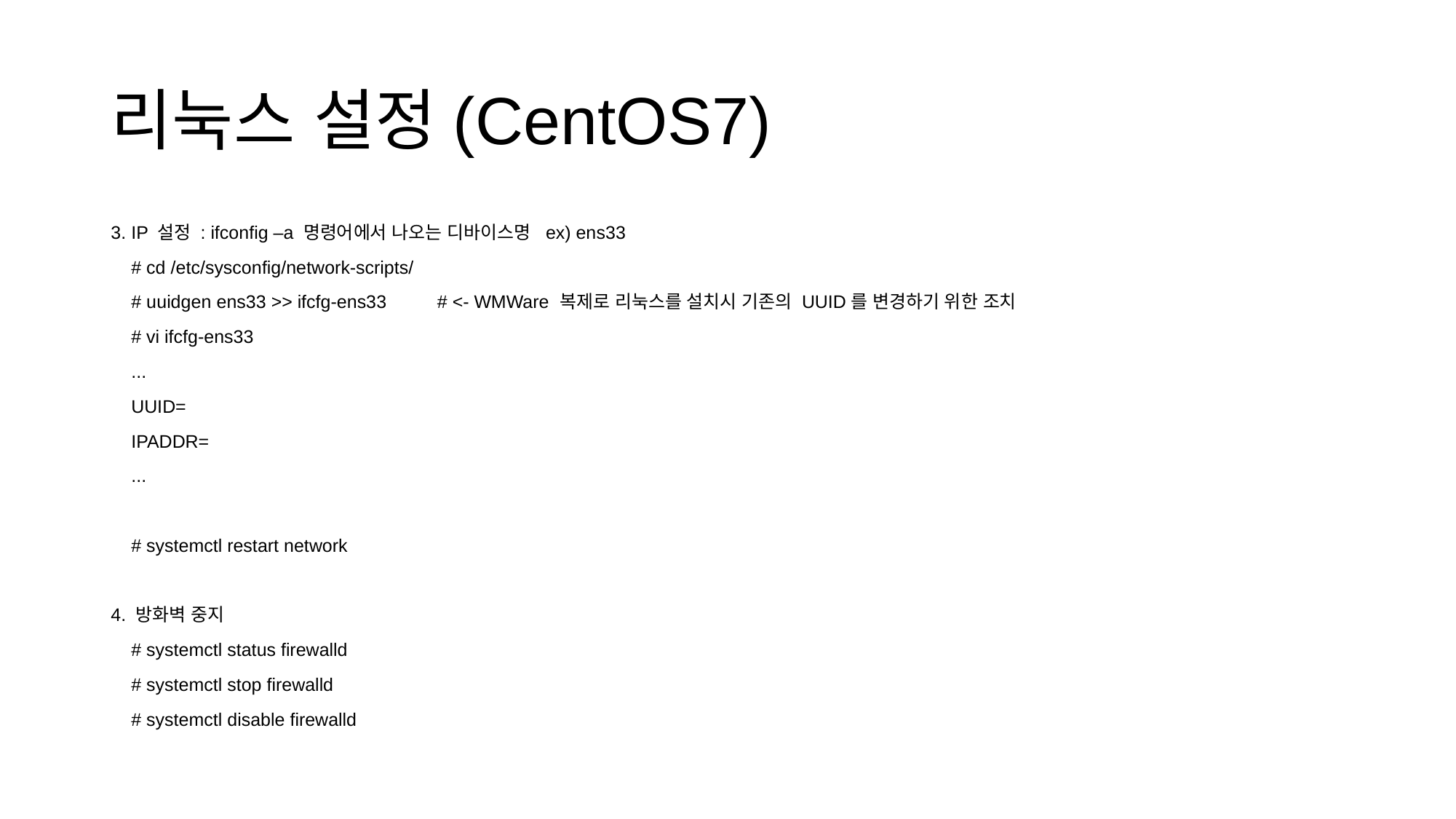

# 리눅스 설정(CentOS7)
3. IP 설정 : ifconfig –a 명령어에서 나오는 디바이스명  ex) ens33
    # cd /etc/sysconfig/network-scripts/
    # uuidgen ens33 >> ifcfg-ens33          # <- WMWare 복제로 리눅스를 설치시 기존의 UUID를 변경하기 위한 조치
    # vi ifcfg-ens33
    ...
    UUID=
    IPADDR=
    ...

    # systemctl restart network

4. 방화벽 중지
    # systemctl status firewalld
    # systemctl stop firewalld
    # systemctl disable firewalld